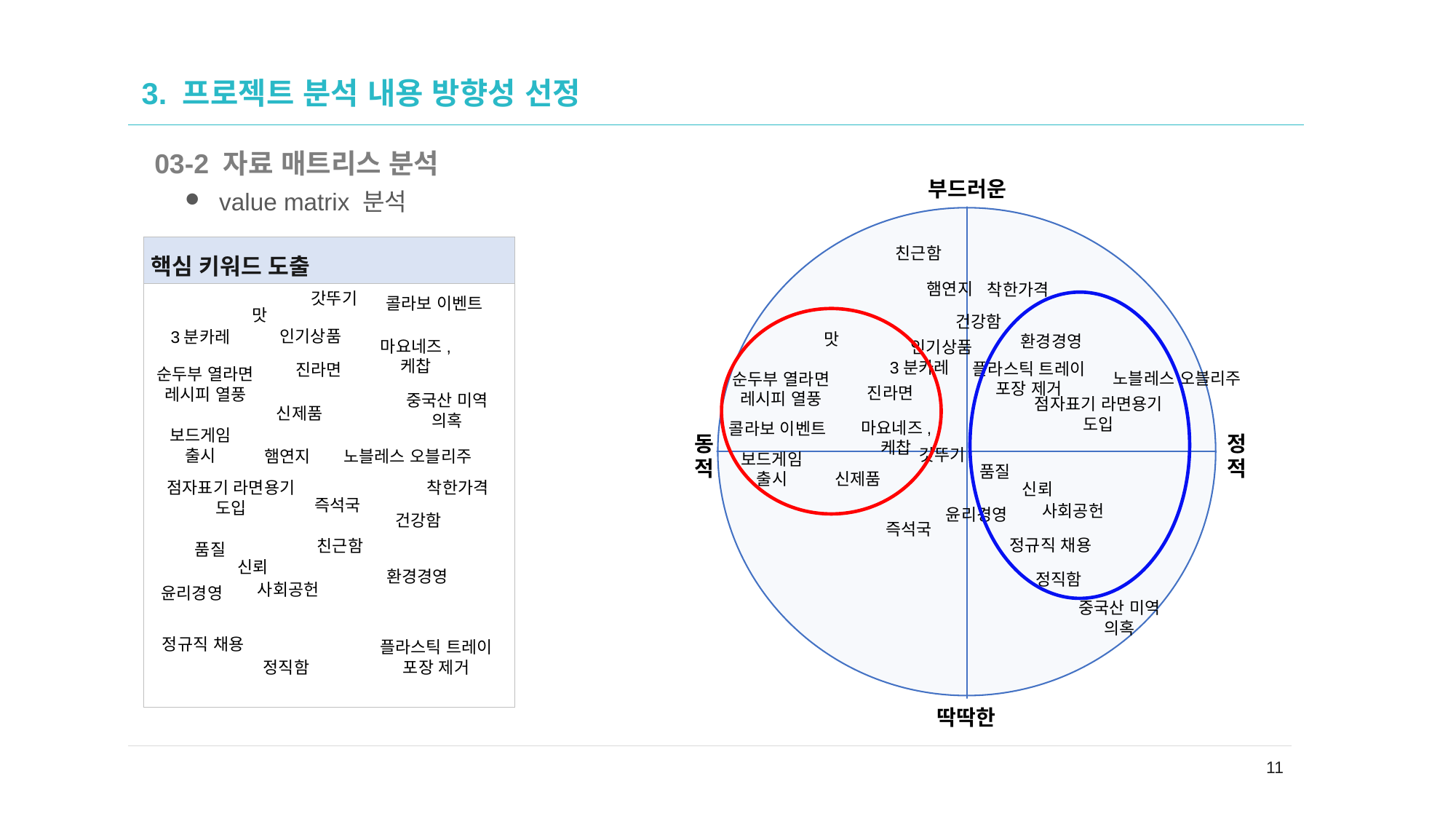

02
# 3. 프로젝트 분석 내용 방향성 선정
03-2 자료 매트리스 분석
value matrix 분석
| 핵심 키워드 도출 |
| --- |
|  |
친근함
햄연지
착한가격
갓뚜기
콜라보 이벤트

맛
건강함

인기상품
3분카레
맛
환경경영
마요네즈, 케찹
인기상품
3분카레
플라스틱 트레이 포장 제거
진라면
순두부 열라면 레시피 열풍
노블레스 오블리주
순두부 열라면 레시피 열풍
진라면
중국산 미역 의혹
점자표기 라면용기 도입
신제품
마요네즈, 케찹
콜라보 이벤트
보드게임 출시
갓뚜기
햄연지
노블레스 오블리주
보드게임 출시
품질
신제품
점자표기 라면용기 도입
착한가격
신뢰
즉석국
사회공헌
윤리경영
건강함
즉석국
정규직 채용
친근함
품질
신뢰
환경경영
정직함
사회공헌
윤리경영
중국산 미역 의혹
정규직 채용
플라스틱 트레이 포장 제거
정직함
11